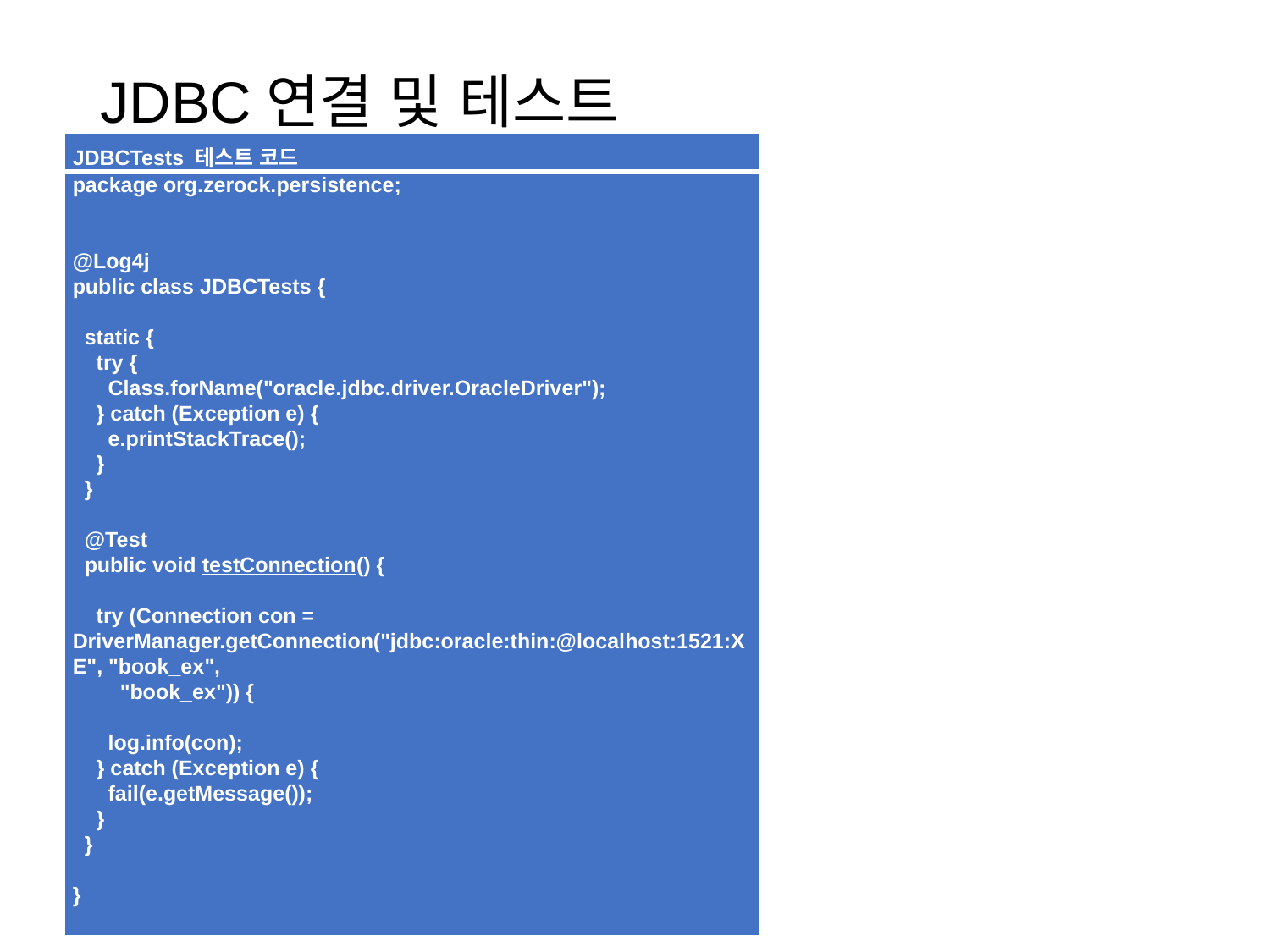

# JDBC연결 및 테스트
| JDBCTests 테스트 코드 |
| --- |
| package org.zerock.persistence;     @Log4j public class JDBCTests {   static { try { Class.forName("oracle.jdbc.driver.OracleDriver"); } catch (Exception e) { e.printStackTrace(); } }   @Test public void testConnection() {   try (Connection con = DriverManager.getConnection("jdbc:oracle:thin:@localhost:1521:XE", "book\_ex", "book\_ex")) {   log.info(con); } catch (Exception e) { fail(e.getMessage()); } }   } |